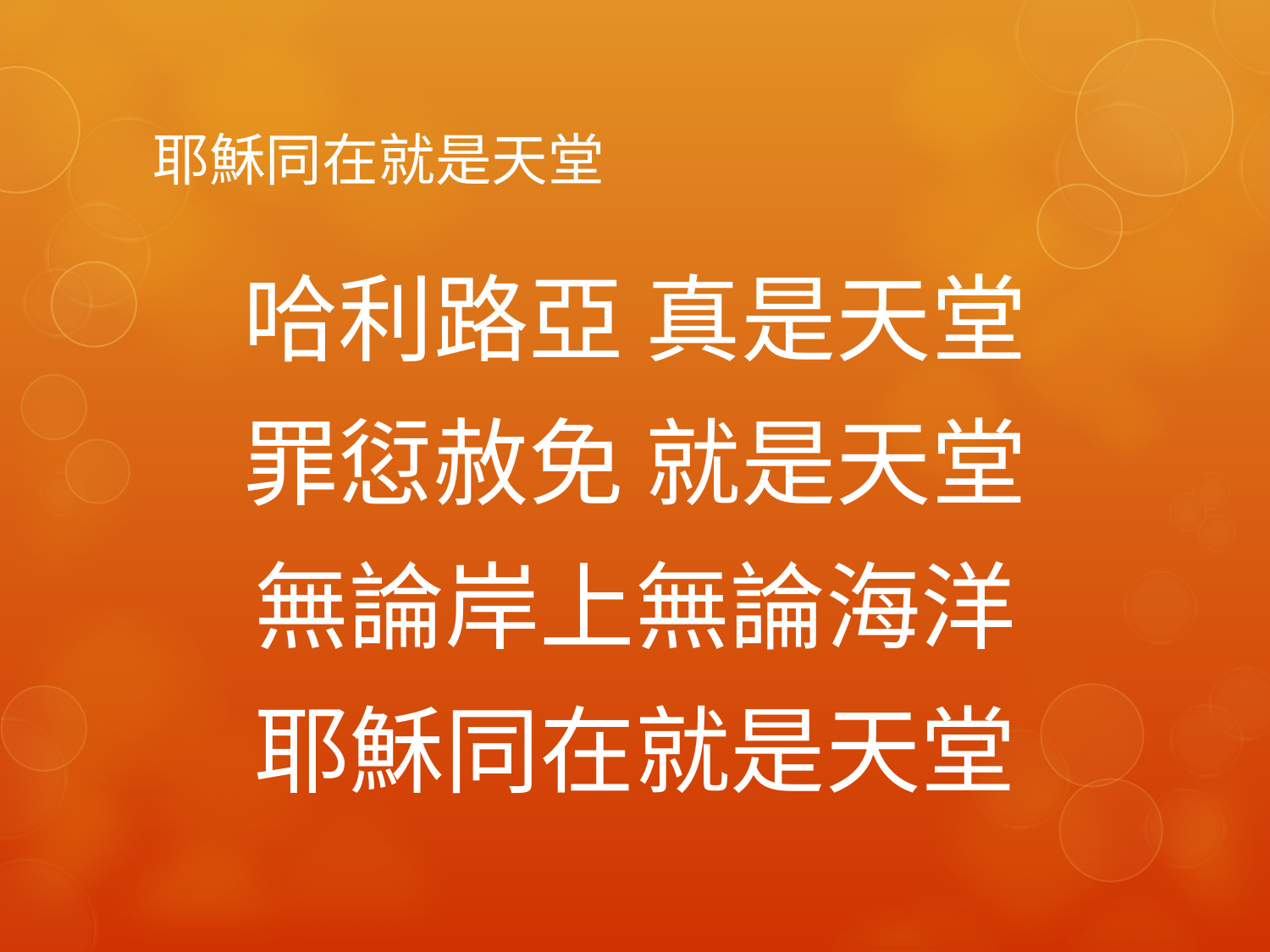

# 耶穌同在就是天堂
哈利路亞 真是天堂
罪愆赦免 就是天堂
無論岸上無論海洋
耶穌同在就是天堂